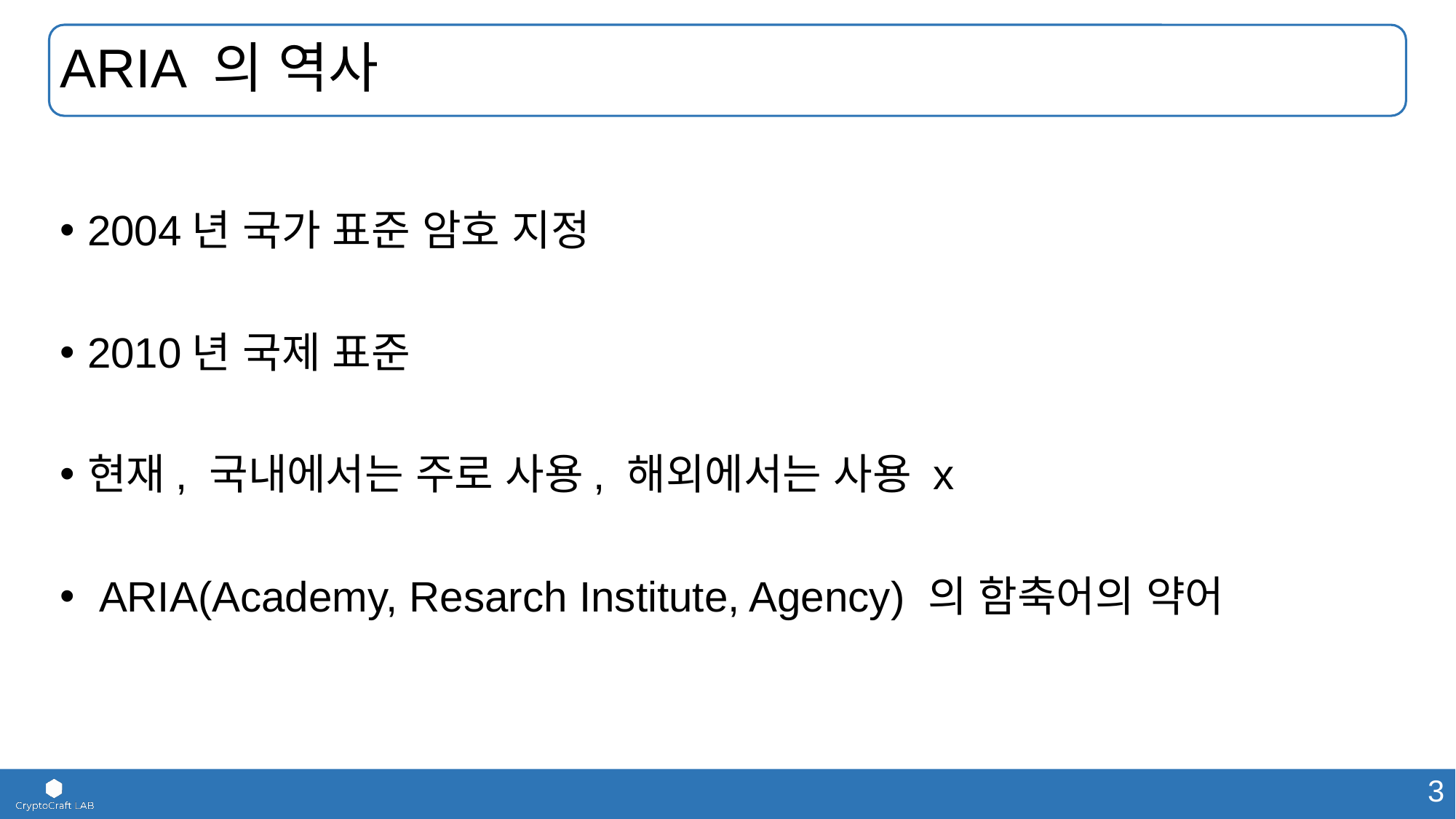

# ARIA 의 역사

2004년 국가 표준 암호 지정

2010년 국제 표준

현재, 국내에서는 주로 사용, 해외에서는 사용 x

 ARIA(Academy, Resarch Institute, Agency) 의 함축어의 약어